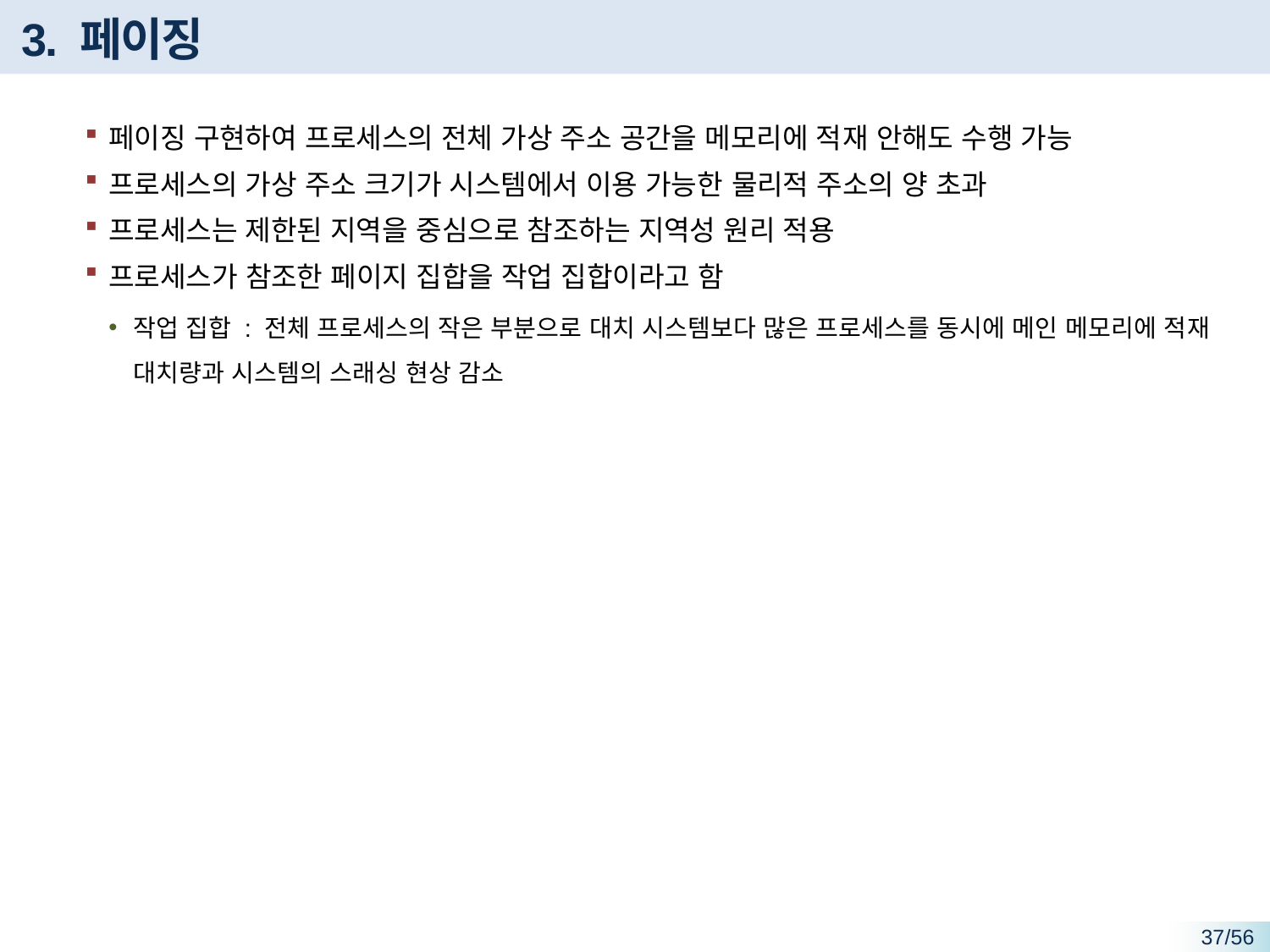

# 3. 페이징
페이징 구현하여 프로세스의 전체 가상 주소 공간을 메모리에 적재 안해도 수행 가능
프로세스의 가상 주소 크기가 시스템에서 이용 가능한 물리적 주소의 양 초과
프로세스는 제한된 지역을 중심으로 참조하는 지역성 원리 적용
프로세스가 참조한 페이지 집합을 작업 집합이라고 함
작업 집합 : 전체 프로세스의 작은 부분으로 대치 시스템보다 많은 프로세스를 동시에 메인 메모리에 적재   대치량과 시스템의 스래싱 현상 감소